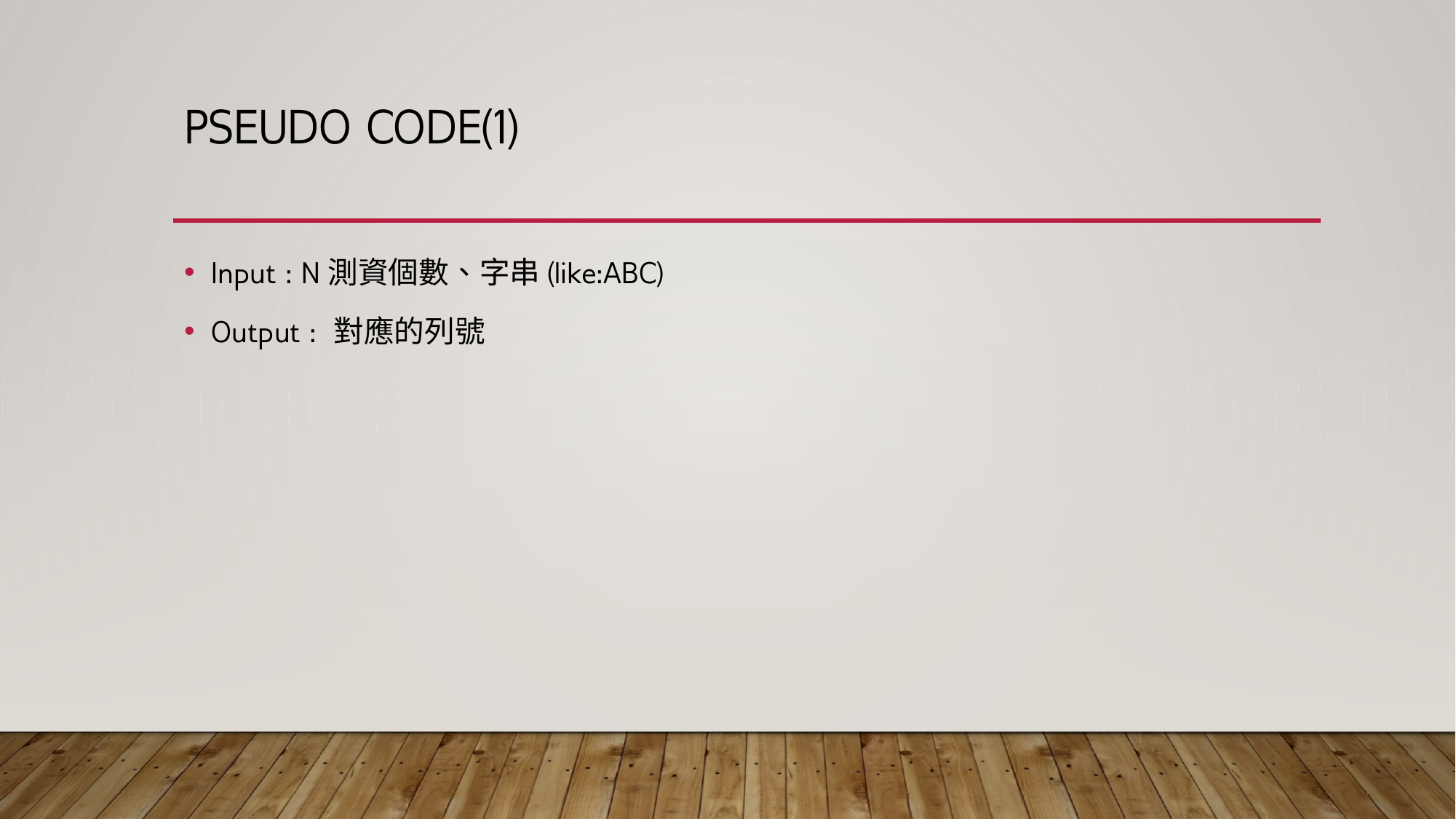

# Pseudo code(1)
Input : N測資個數、字串(like:ABC)
Output : 對應的列號